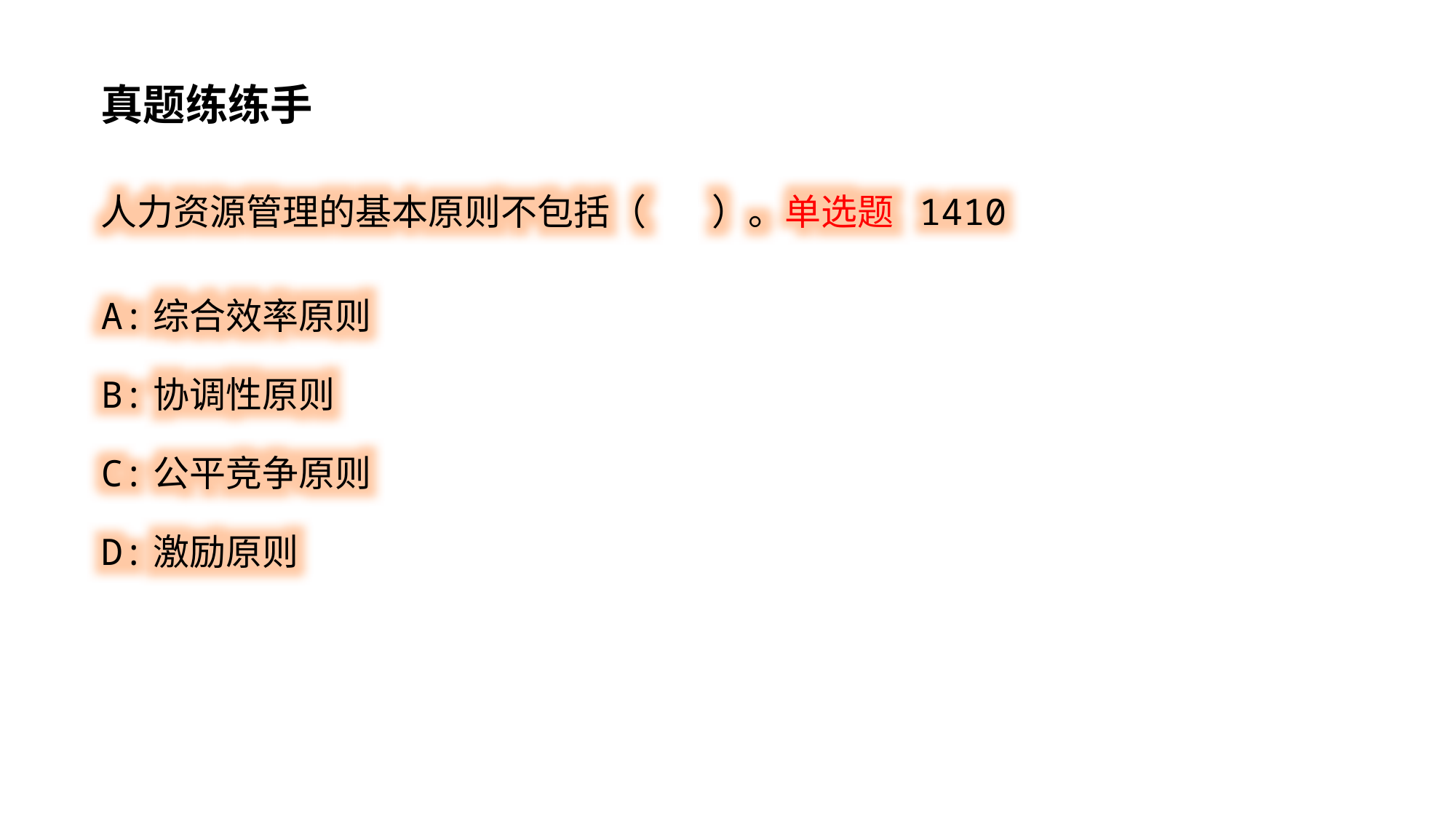

真题练练手
人力资源管理的基本原则不包括（        ）。单选题  1410

A:综合效率原则

B:协调性原则

C:公平竞争原则

D:激励原则